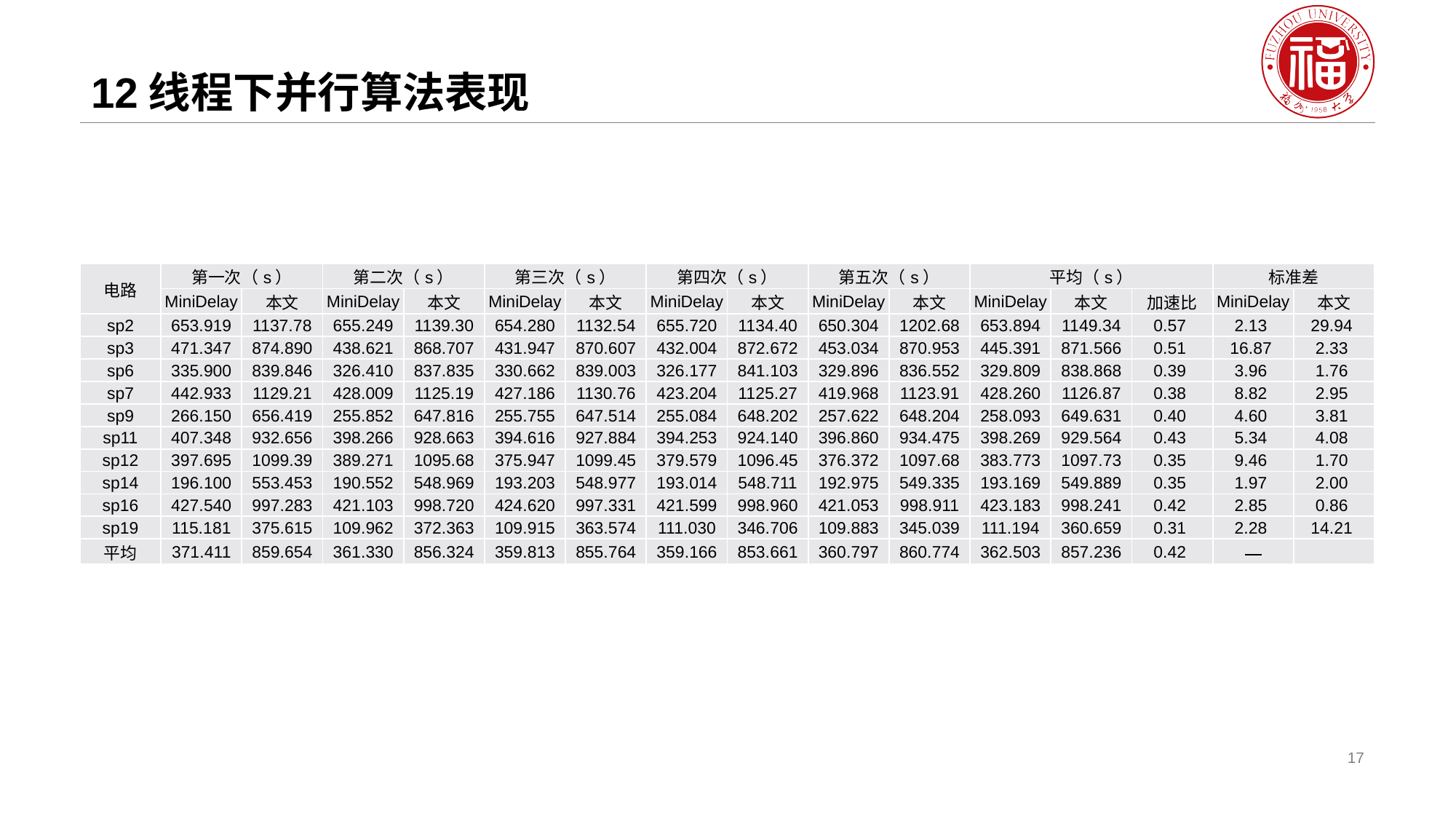

# 12线程下并行算法表现
| 电路 | 第一次（s） |  | 第二次（s） |  | 第三次（s） |  | 第四次（s） |  | 第五次（s） |  | 平均（s） |  |  | 标准差 |  |
| --- | --- | --- | --- | --- | --- | --- | --- | --- | --- | --- | --- | --- | --- | --- | --- |
|  | MiniDelay | 本文 | MiniDelay | 本文 | MiniDelay | 本文 | MiniDelay | 本文 | MiniDelay | 本文 | MiniDelay | 本文 | 加速比 | MiniDelay | 本文 |
| sp2 | 653.919 | 1137.78 | 655.249 | 1139.30 | 654.280 | 1132.54 | 655.720 | 1134.40 | 650.304 | 1202.68 | 653.894 | 1149.34 | 0.57 | 2.13 | 29.94 |
| sp3 | 471.347 | 874.890 | 438.621 | 868.707 | 431.947 | 870.607 | 432.004 | 872.672 | 453.034 | 870.953 | 445.391 | 871.566 | 0.51 | 16.87 | 2.33 |
| sp6 | 335.900 | 839.846 | 326.410 | 837.835 | 330.662 | 839.003 | 326.177 | 841.103 | 329.896 | 836.552 | 329.809 | 838.868 | 0.39 | 3.96 | 1.76 |
| sp7 | 442.933 | 1129.21 | 428.009 | 1125.19 | 427.186 | 1130.76 | 423.204 | 1125.27 | 419.968 | 1123.91 | 428.260 | 1126.87 | 0.38 | 8.82 | 2.95 |
| sp9 | 266.150 | 656.419 | 255.852 | 647.816 | 255.755 | 647.514 | 255.084 | 648.202 | 257.622 | 648.204 | 258.093 | 649.631 | 0.40 | 4.60 | 3.81 |
| sp11 | 407.348 | 932.656 | 398.266 | 928.663 | 394.616 | 927.884 | 394.253 | 924.140 | 396.860 | 934.475 | 398.269 | 929.564 | 0.43 | 5.34 | 4.08 |
| sp12 | 397.695 | 1099.39 | 389.271 | 1095.68 | 375.947 | 1099.45 | 379.579 | 1096.45 | 376.372 | 1097.68 | 383.773 | 1097.73 | 0.35 | 9.46 | 1.70 |
| sp14 | 196.100 | 553.453 | 190.552 | 548.969 | 193.203 | 548.977 | 193.014 | 548.711 | 192.975 | 549.335 | 193.169 | 549.889 | 0.35 | 1.97 | 2.00 |
| sp16 | 427.540 | 997.283 | 421.103 | 998.720 | 424.620 | 997.331 | 421.599 | 998.960 | 421.053 | 998.911 | 423.183 | 998.241 | 0.42 | 2.85 | 0.86 |
| sp19 | 115.181 | 375.615 | 109.962 | 372.363 | 109.915 | 363.574 | 111.030 | 346.706 | 109.883 | 345.039 | 111.194 | 360.659 | 0.31 | 2.28 | 14.21 |
| 平均 | 371.411 | 859.654 | 361.330 | 856.324 | 359.813 | 855.764 | 359.166 | 853.661 | 360.797 | 860.774 | 362.503 | 857.236 | 0.42 |  |  |
17